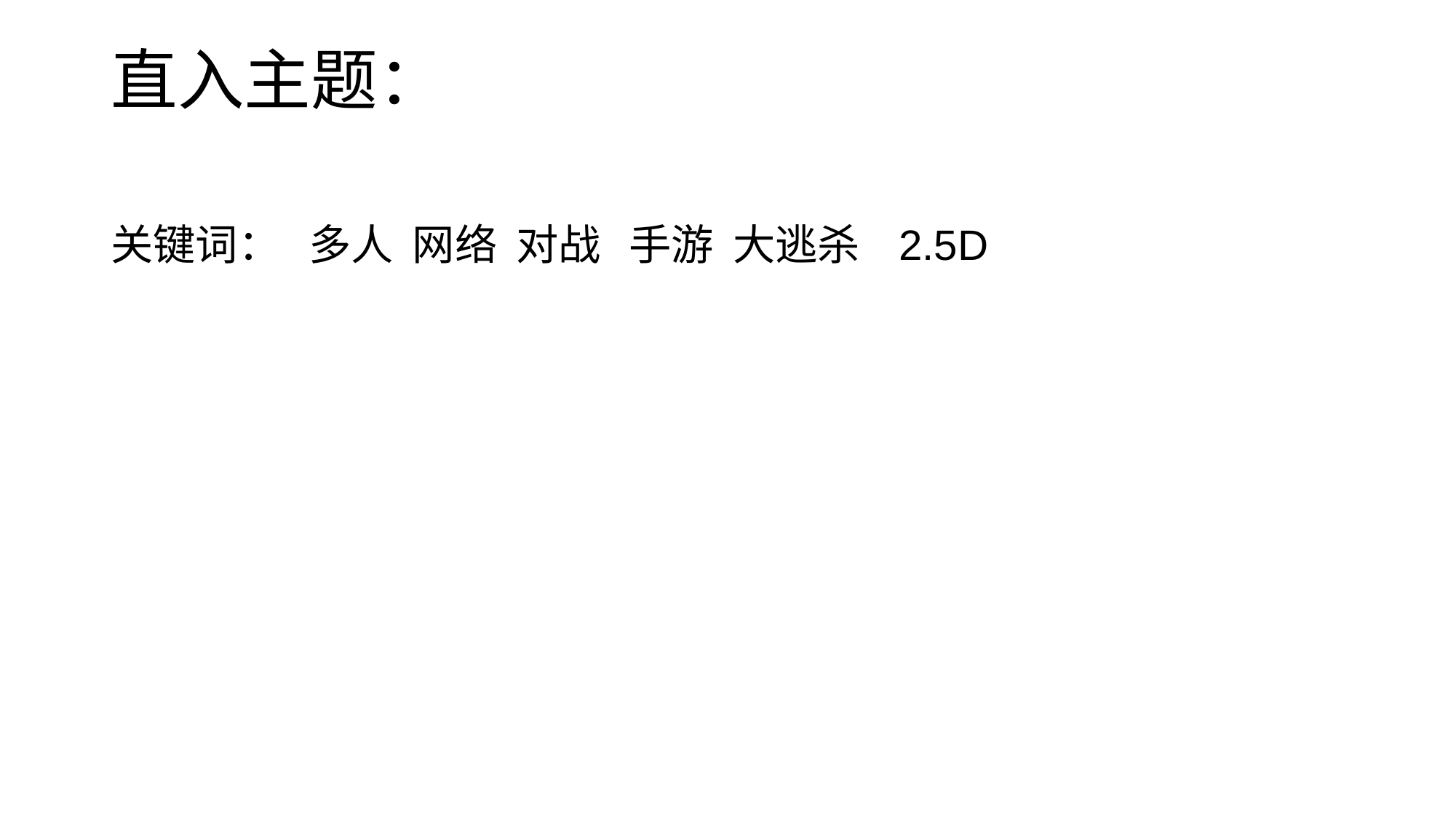

# 直入主题：
关键词：   多人  网络  对战   手游  大逃杀   2.5D